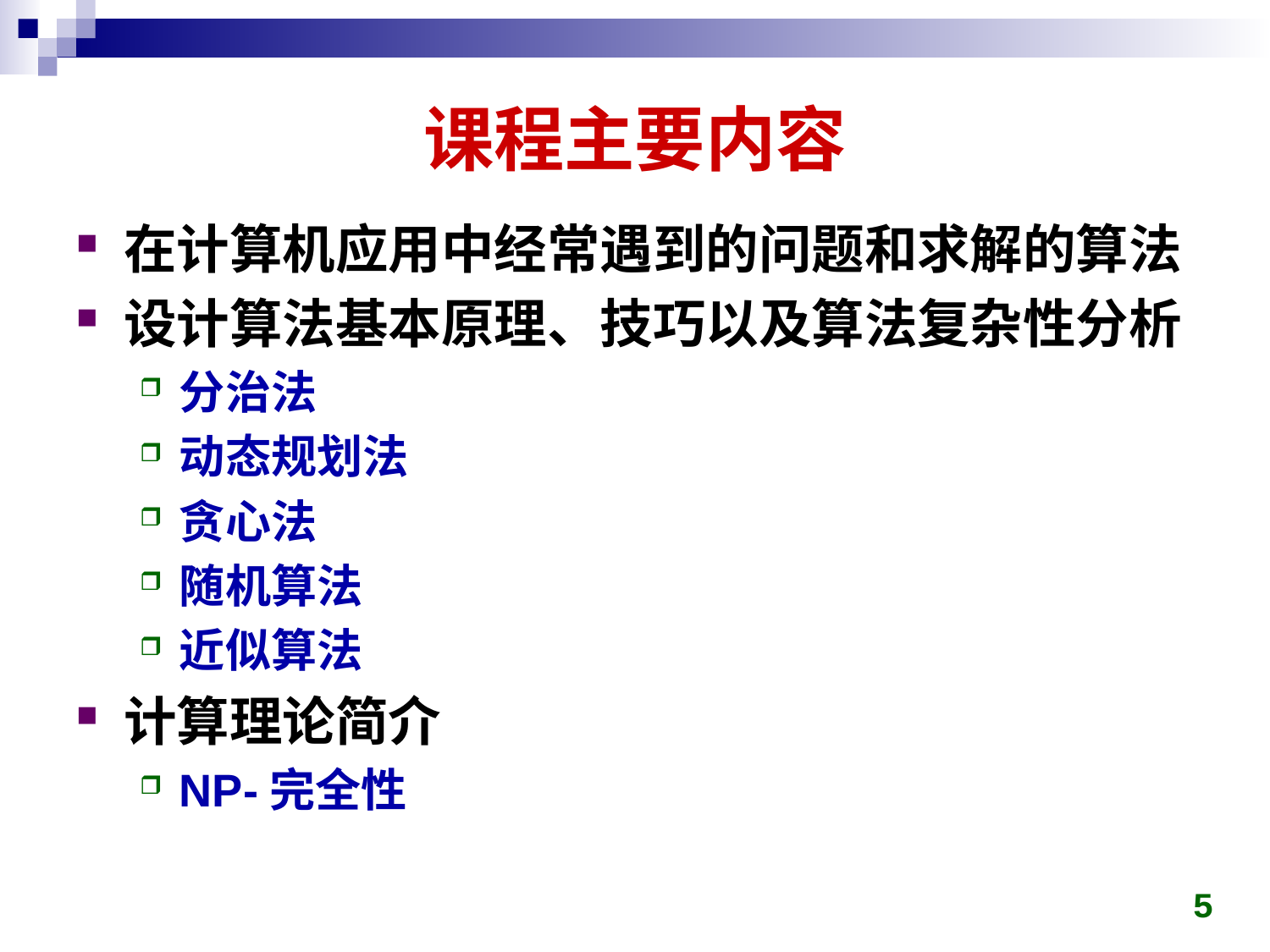

# 课程主要内容
在计算机应用中经常遇到的问题和求解的算法
设计算法基本原理、技巧以及算法复杂性分析
分治法
动态规划法
贪心法
随机算法
近似算法
计算理论简介
NP-完全性
5